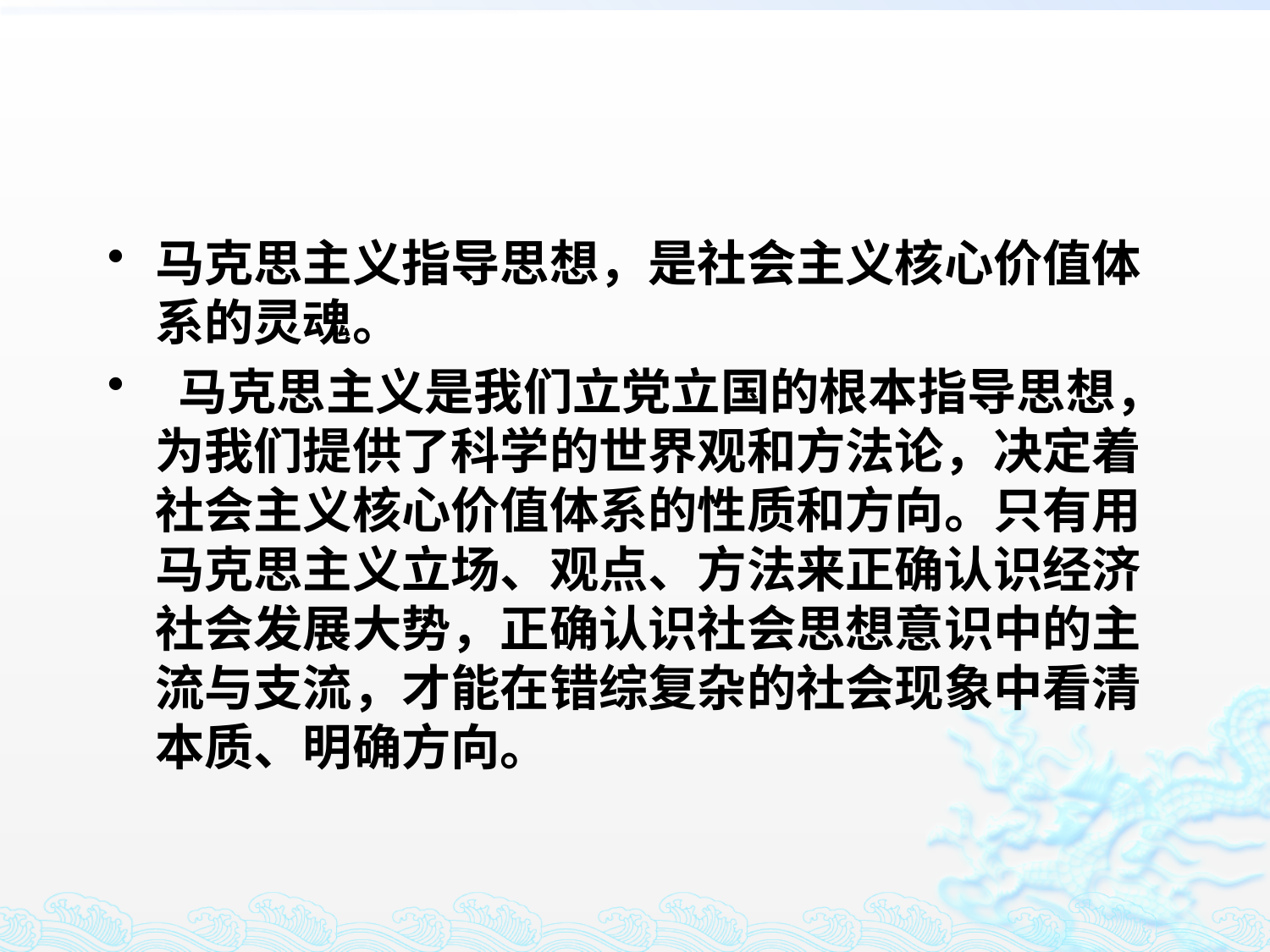

马克思主义指导思想，是社会主义核心价值体系的灵魂。
 马克思主义是我们立党立国的根本指导思想，为我们提供了科学的世界观和方法论，决定着社会主义核心价值体系的性质和方向。只有用马克思主义立场、观点、方法来正确认识经济社会发展大势，正确认识社会思想意识中的主流与支流，才能在错综复杂的社会现象中看清本质、明确方向。